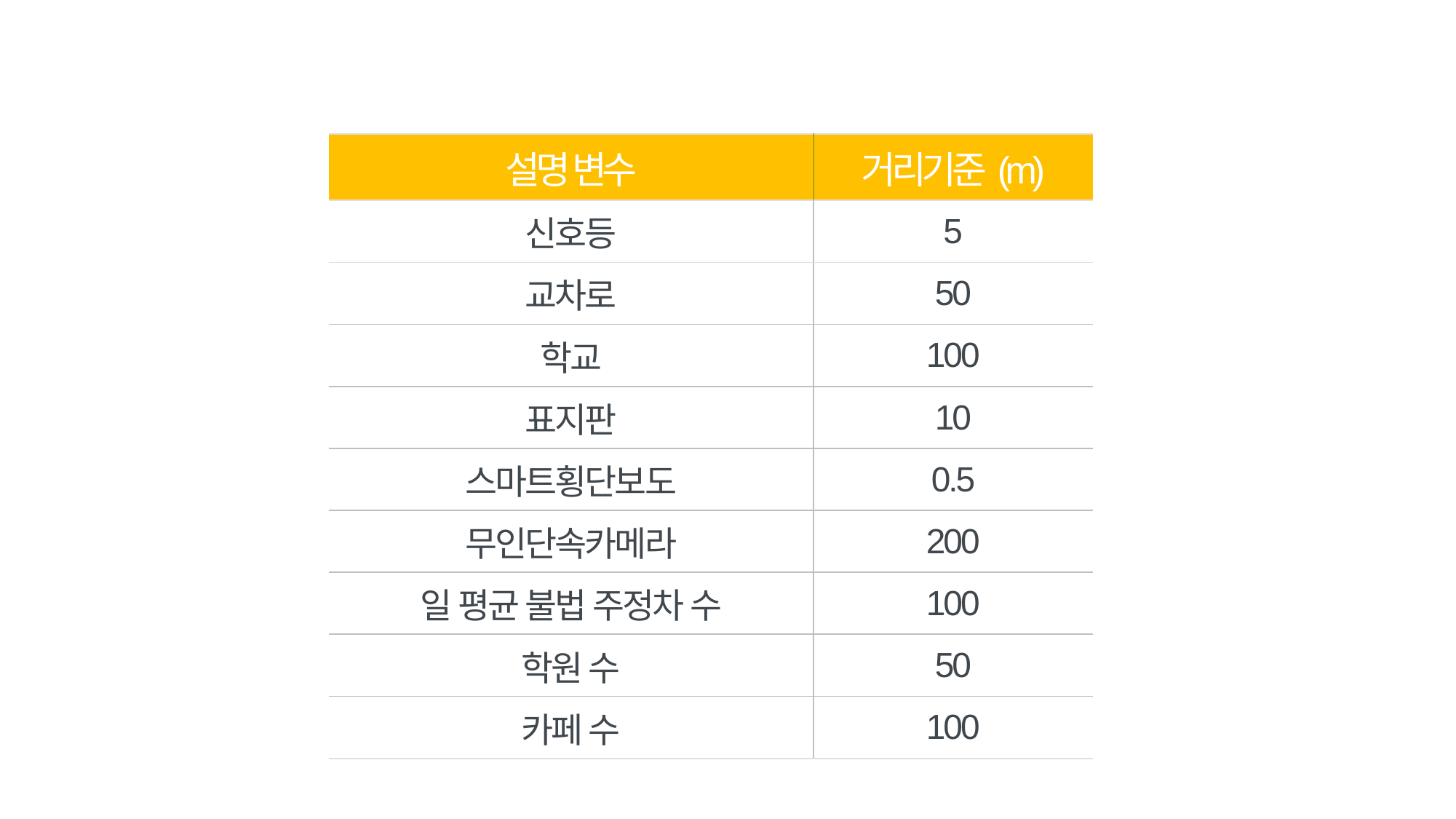

| 설명 변수 | 거리기준(m) |
| --- | --- |
| 신호등 | 5 |
| 교차로 | 50 |
| 학교 | 100 |
| 표지판 | 10 |
| 스마트횡단보도 | 0.5 |
| 무인단속카메라 | 200 |
| 일 평균 불법 주정차 수 | 100 |
| 학원 수 | 50 |
| 카페 수 | 100 |